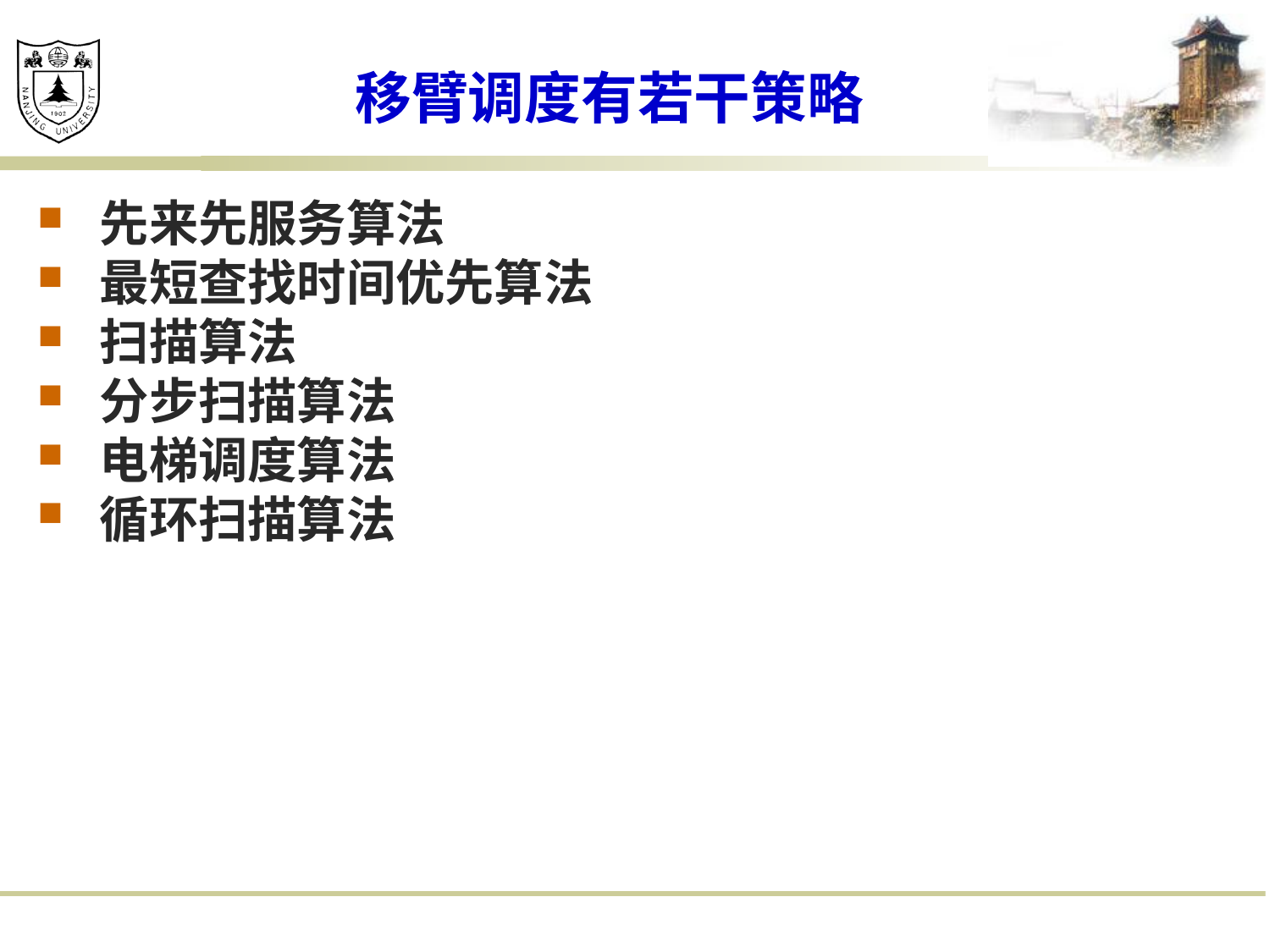

# 移臂调度有若干策略
先来先服务算法
最短查找时间优先算法
扫描算法
分步扫描算法
电梯调度算法
循环扫描算法

60